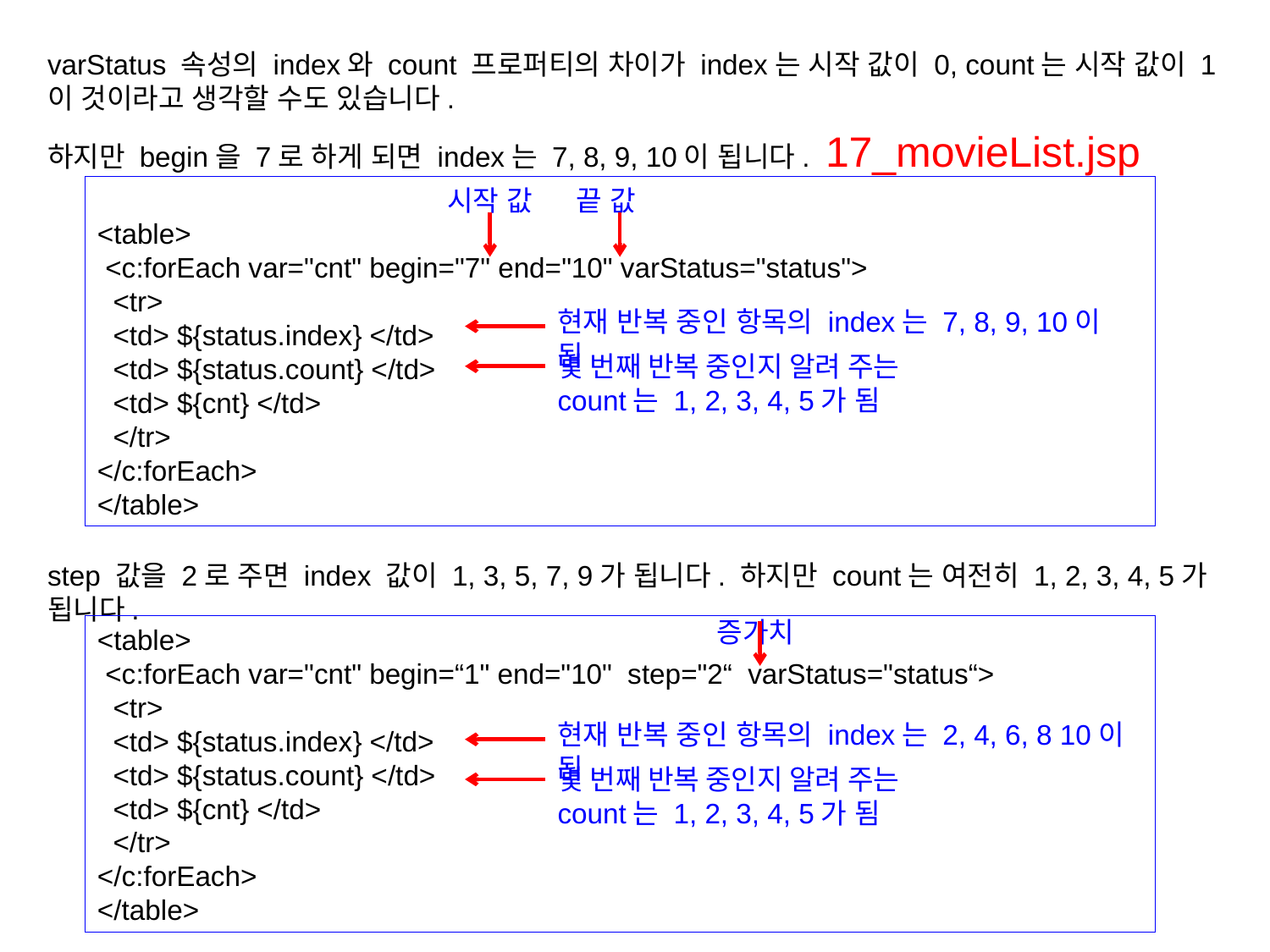

varStatus 속성의 index와 count 프로퍼티의 차이가 index는 시작 값이 0, count는 시작 값이 1이 것이라고 생각할 수도 있습니다.

하지만 begin을 7로 하게 되면 index는 7, 8, 9, 10이 됩니다.  17_movieList.jsp

step 값을 2로 주면 index 값이 1, 3, 5, 7, 9가 됩니다. 하지만 count는 여전히 1, 2, 3, 4, 5가 됩니다.

<table>
 <c:forEach var="cnt" begin="7" end="10" varStatus="status">
  <tr>
  <td> ${status.index} </td>
  <td> ${status.count} </td>
  <td> ${cnt} </td>
  </tr>
</c:forEach>
</table>
시작 값
끝 값
현재 반복 중인 항목의 index는 7, 8, 9, 10이 됨
몇 번째 반복 중인지 알려 주는 count는 1, 2, 3, 4, 5가 됨
증가치
<table>
 <c:forEach var="cnt" begin=“1" end="10"  step="2“  varStatus="status“>
  <tr>
  <td> ${status.index} </td>
  <td> ${status.count} </td>
  <td> ${cnt} </td>
  </tr>
</c:forEach>
</table>
현재 반복 중인 항목의 index는 2, 4, 6, 8 10이 됨
몇 번째 반복 중인지 알려 주는 count는 1, 2, 3, 4, 5가 됨